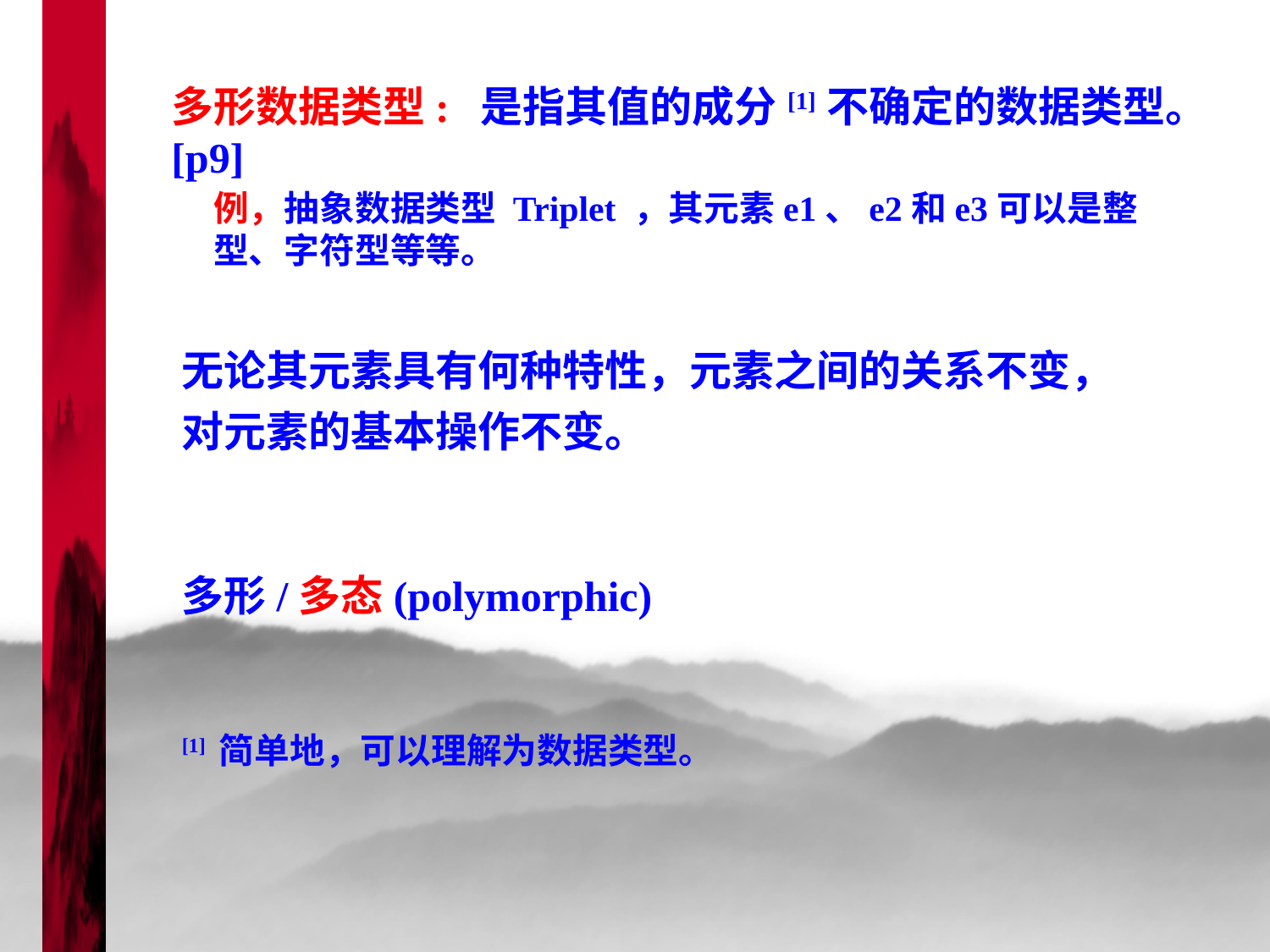

多形数据类型:  是指其值的成分[1]不确定的数据类型。[p9]
例，抽象数据类型 Triplet ，其元素e1、e2和e3可以是整型、字符型等等。
无论其元素具有何种特性，元素之间的关系不变，对元素的基本操作不变。

多形/多态(polymorphic)

[1] 简单地，可以理解为数据类型。